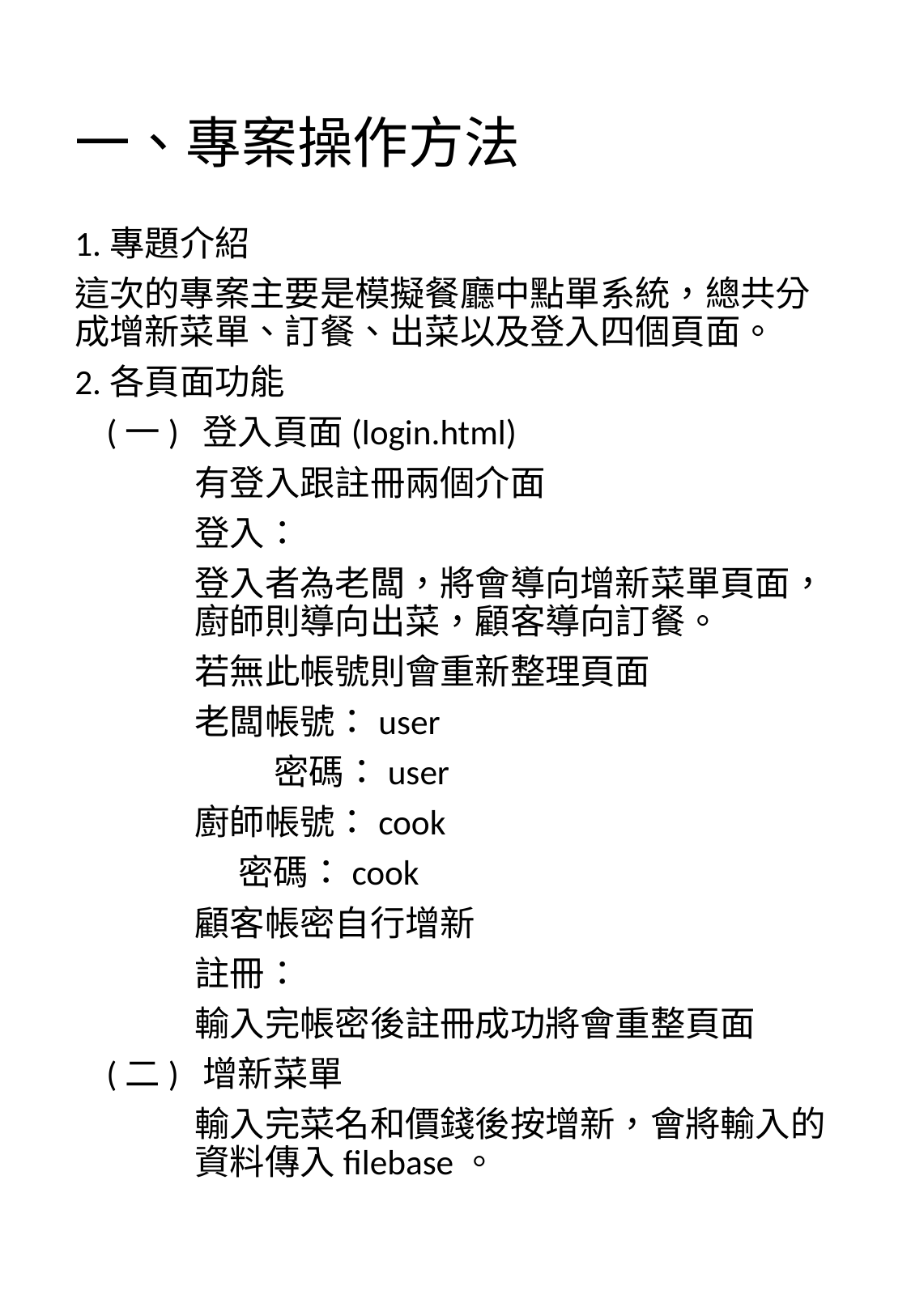

# 一、專案操作方法
1.專題介紹
這次的專案主要是模擬餐廳中點單系統，總共分成增新菜單、訂餐、出菜以及登入四個頁面。
2.各頁面功能
    (一)  登入頁面(login.html)
	有登入跟註冊兩個介面
	登入：
	登入者為老闆，將會導向增新菜單頁面，	廚師則導向出菜，顧客導向訂餐。
	若無此帳號則會重新整理頁面
	老闆帳號：user
	         密碼：user
	廚師帳號：cook
　　　　   密碼：cook
	顧客帳密自行增新
	註冊：
	輸入完帳密後註冊成功將會重整頁面
    (二)  增新菜單
	輸入完菜名和價錢後按增新，會將輸入的	資料傳入filebase。